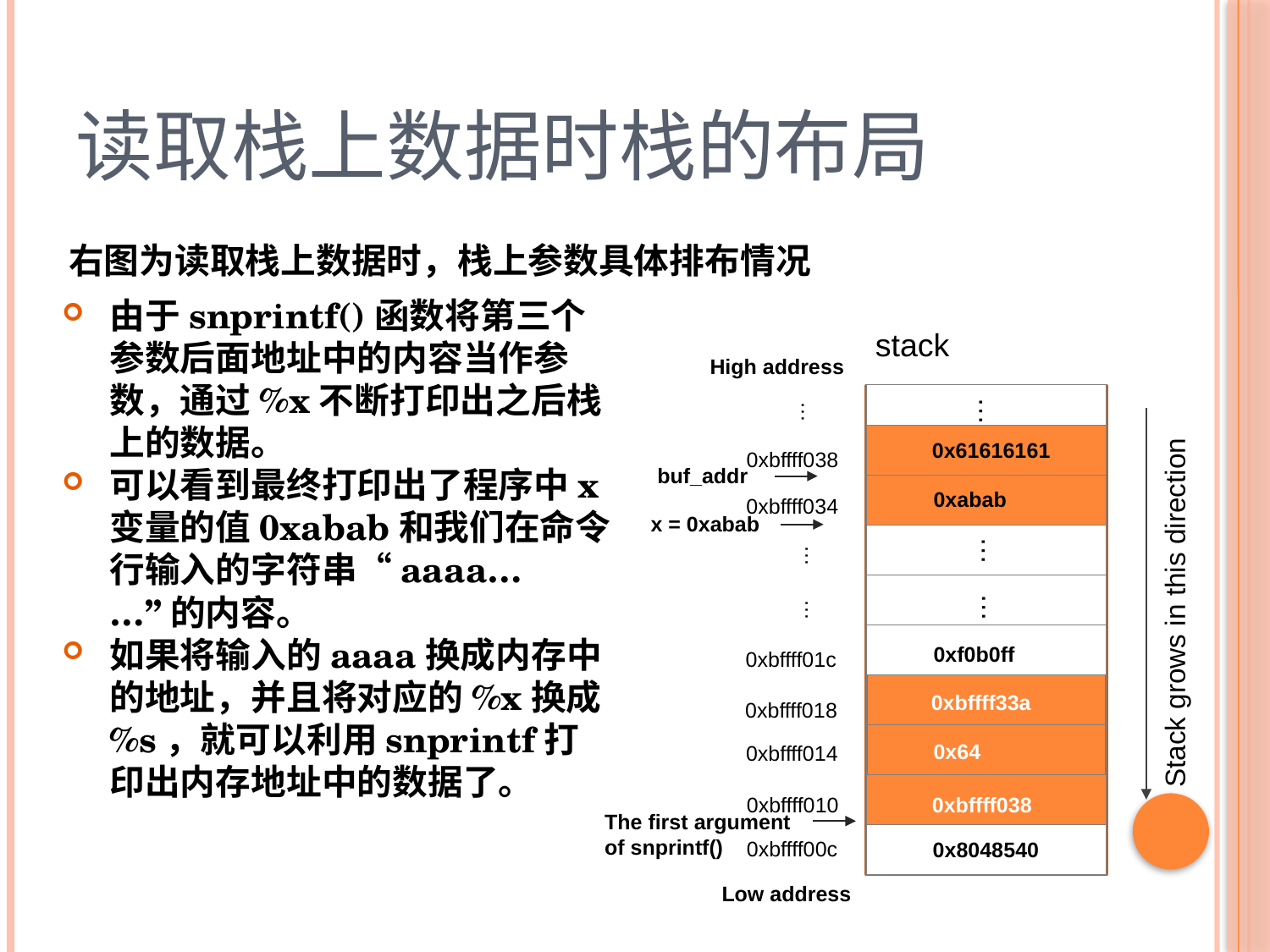

# 读取栈上数据时栈的布局
 右图为读取栈上数据时，栈上参数具体排布情况
由于snprintf()函数将第三个参数后面地址中的内容当作参数，通过%x不断打印出之后栈上的数据。
可以看到最终打印出了程序中x变量的值0xabab和我们在命令行输入的字符串“aaaa… …”的内容。
如果将输入的aaaa换成内存中的地址，并且将对应的%x换成%s，就可以利用snprintf打印出内存地址中的数据了。
stack
High address
Stack grows in this direction

…

…

0x61616161
0xbffff038
buf_addr

0xabab
0xbffff034
x = 0xabab

…
…

…
…

0xf0b0ff
0xbffff01c

0xbffff33a
0xbffff018

0x64
0xbffff014

0xbffff038
0xbffff010
The first argument
of snprintf()

0xbffff00c
0x8048540
Low address